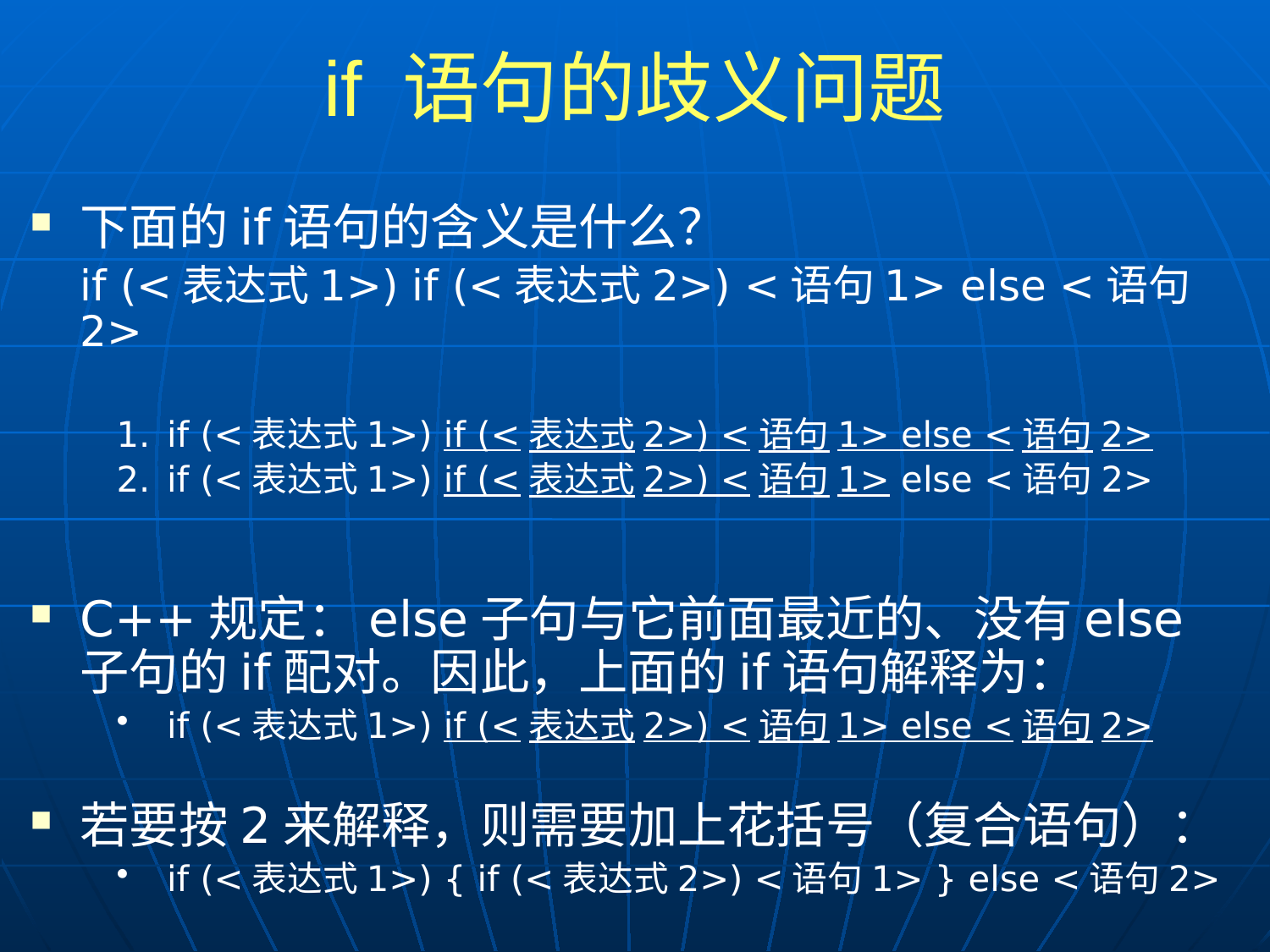

# if 语句的歧义问题
下面的if语句的含义是什么？
	if (<表达式1>) if (<表达式2>) <语句1> else <语句2>

if (<表达式1>) if (<表达式2>) <语句1> else <语句2>
if (<表达式1>) if (<表达式2>) <语句1> else <语句2>

C++规定：else子句与它前面最近的、没有else子句的if配对。因此，上面的if语句解释为：
if (<表达式1>) if (<表达式2>) <语句1> else <语句2>

若要按2来解释，则需要加上花括号（复合语句）：
if (<表达式1>) { if (<表达式2>) <语句1> } else <语句2>